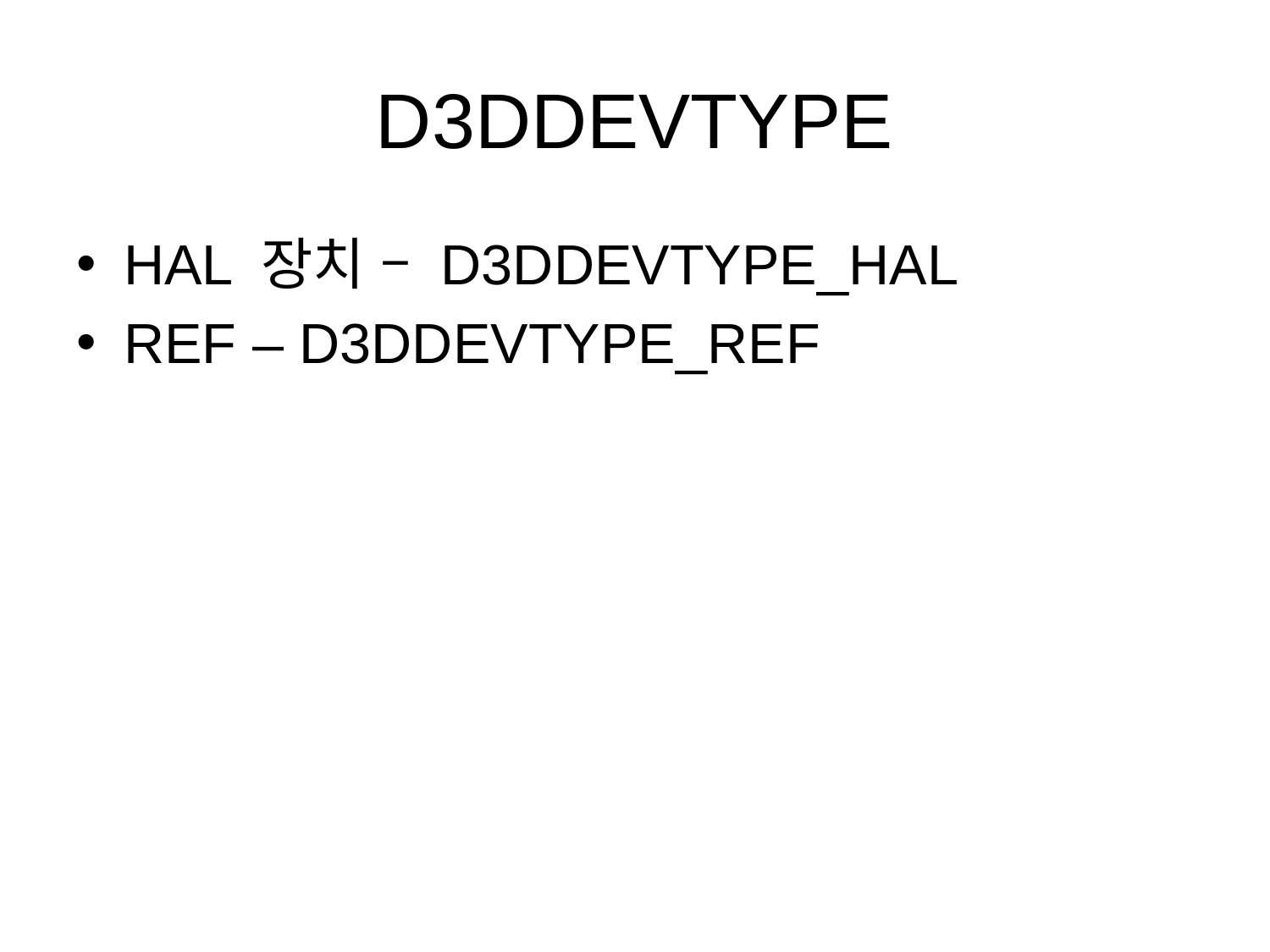

# D3DDEVTYPE
HAL 장치 – D3DDEVTYPE_HAL
REF – D3DDEVTYPE_REF